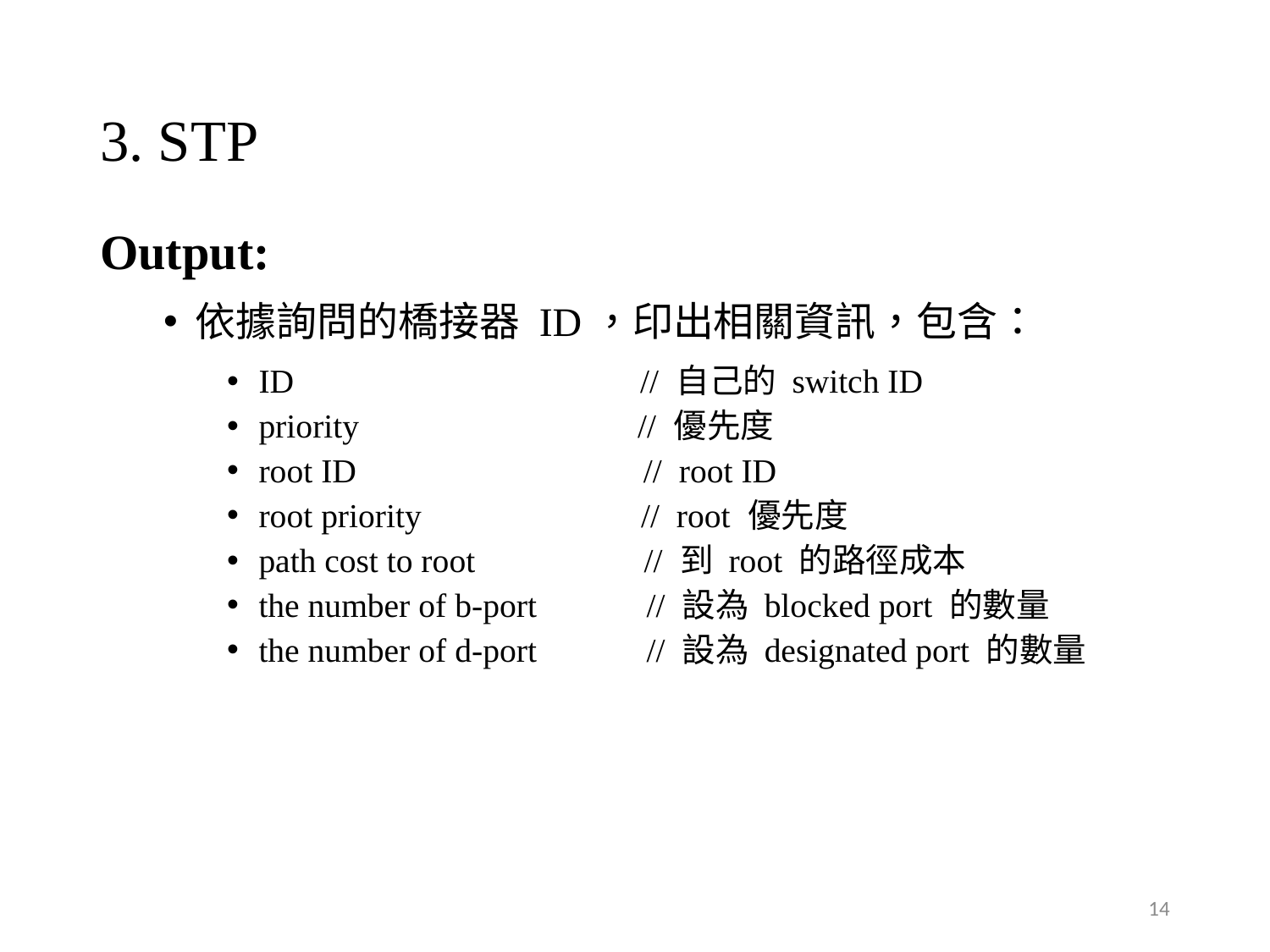

# 3. STP
Output:
依據詢問的橋接器 ID，印出相關資訊，包含：
ID                                         // 自己的 switch ID
priority                                 // 優先度
root ID                                  //  root ID
root priority                          //  root 優先度
path cost to root                    // 到 root 的路徑成本
the number of b-port             // 設為 blocked port 的數量
the number of d-port             // 設為 designated port 的數量

14